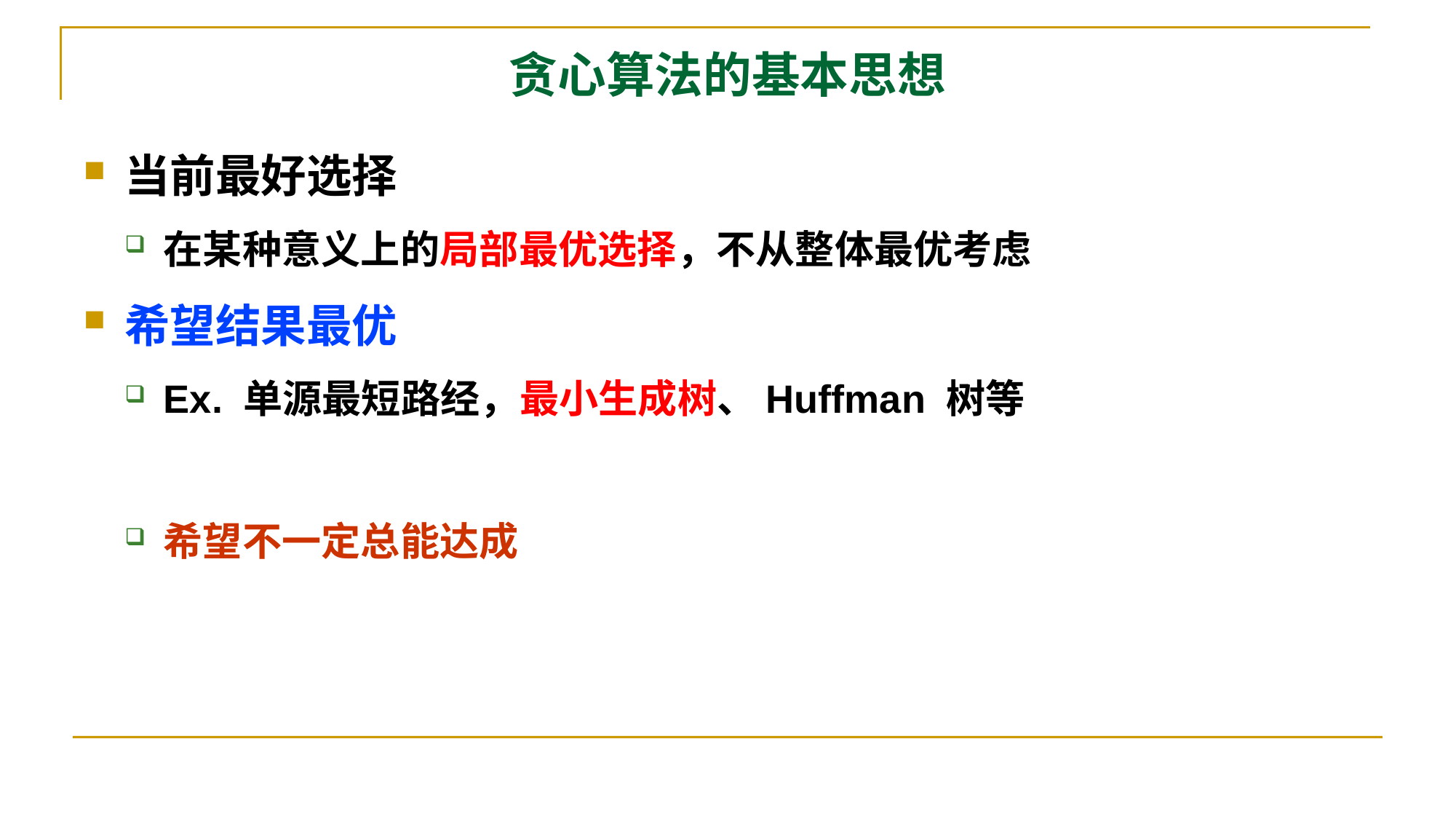

# 贪心算法的基本思想
当前最好选择
在某种意义上的局部最优选择，不从整体最优考虑
希望结果最优
Ex. 单源最短路经，最小生成树、Huffman 树等

希望不一定总能达成